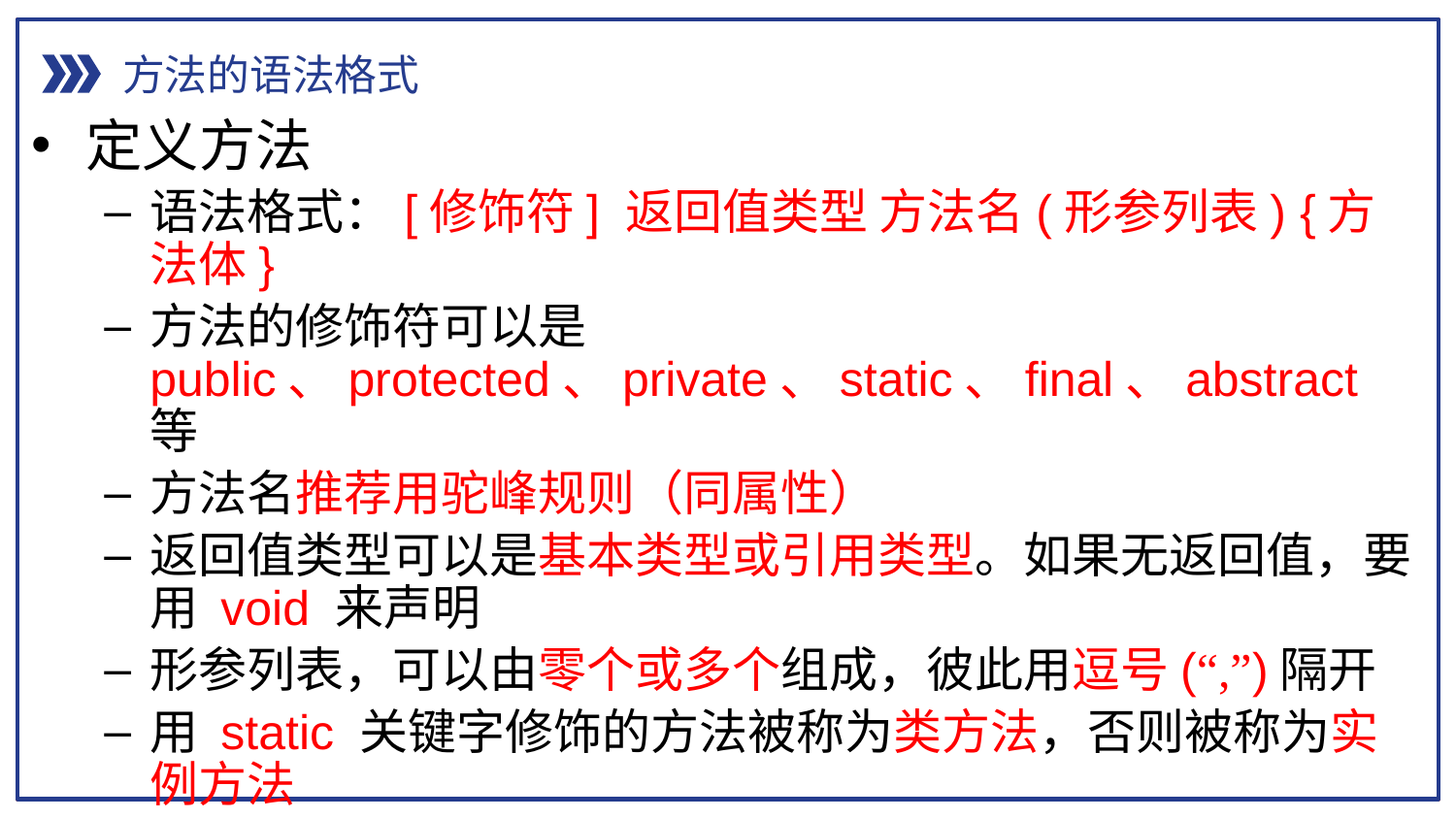

方法的语法格式

定义方法
语法格式：[修饰符] 返回值类型 方法名(形参列表) {方法体}
方法的修饰符可以是 public、protected、private、static、final、abstract 等
方法名推荐用驼峰规则（同属性）
返回值类型可以是基本类型或引用类型。如果无返回值，要用 void 来声明
形参列表，可以由零个或多个组成，彼此用逗号(“,”)隔开
用 static 关键字修饰的方法被称为类方法，否则被称为实例方法